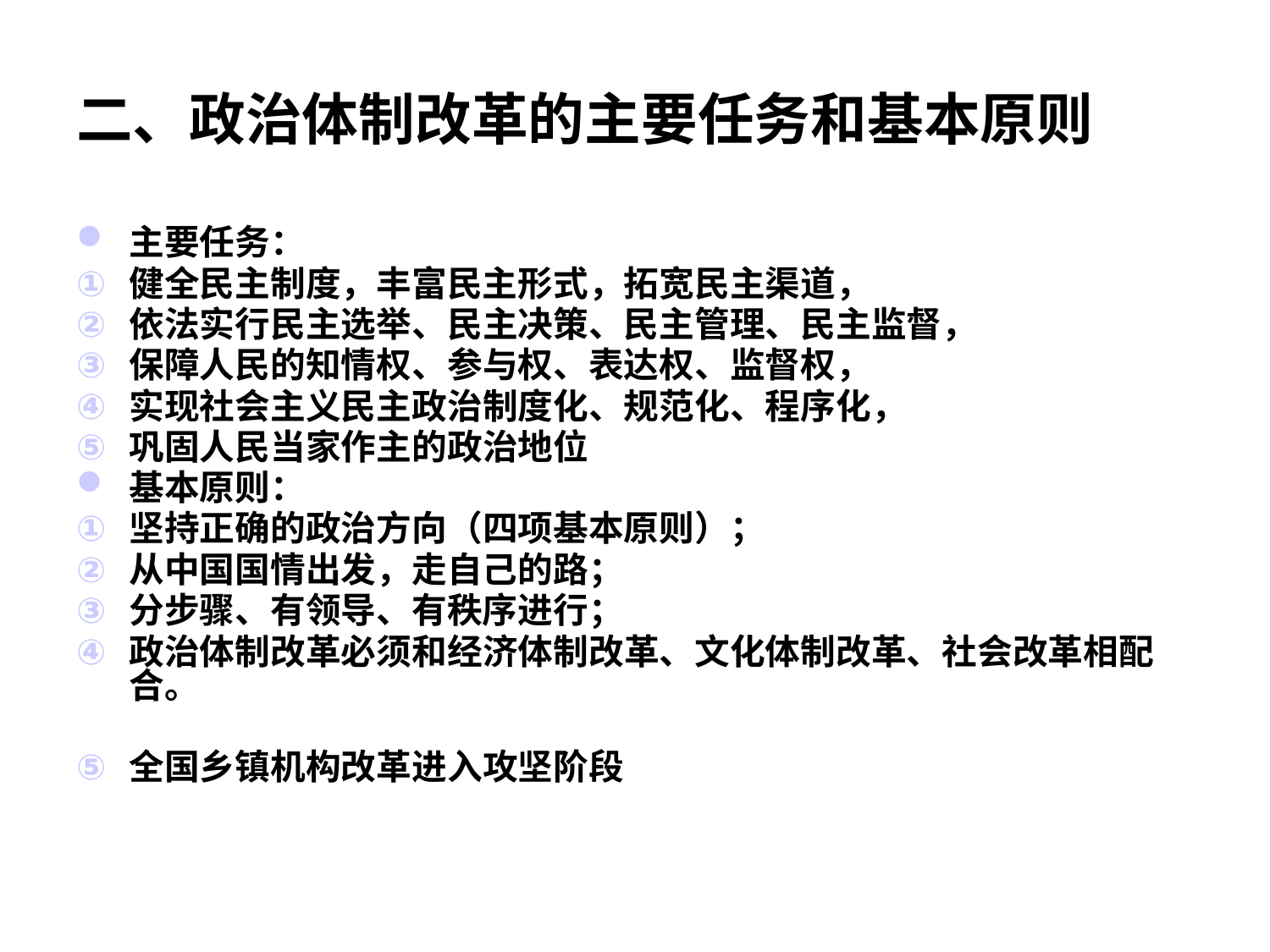

# 二、政治体制改革的主要任务和基本原则
主要任务：
健全民主制度，丰富民主形式，拓宽民主渠道，
依法实行民主选举、民主决策、民主管理、民主监督，
保障人民的知情权、参与权、表达权、监督权，
实现社会主义民主政治制度化、规范化、程序化，
巩固人民当家作主的政治地位
基本原则：
坚持正确的政治方向（四项基本原则）；
从中国国情出发，走自己的路；
分步骤、有领导、有秩序进行；
政治体制改革必须和经济体制改革、文化体制改革、社会改革相配合。

全国乡镇机构改革进入攻坚阶段